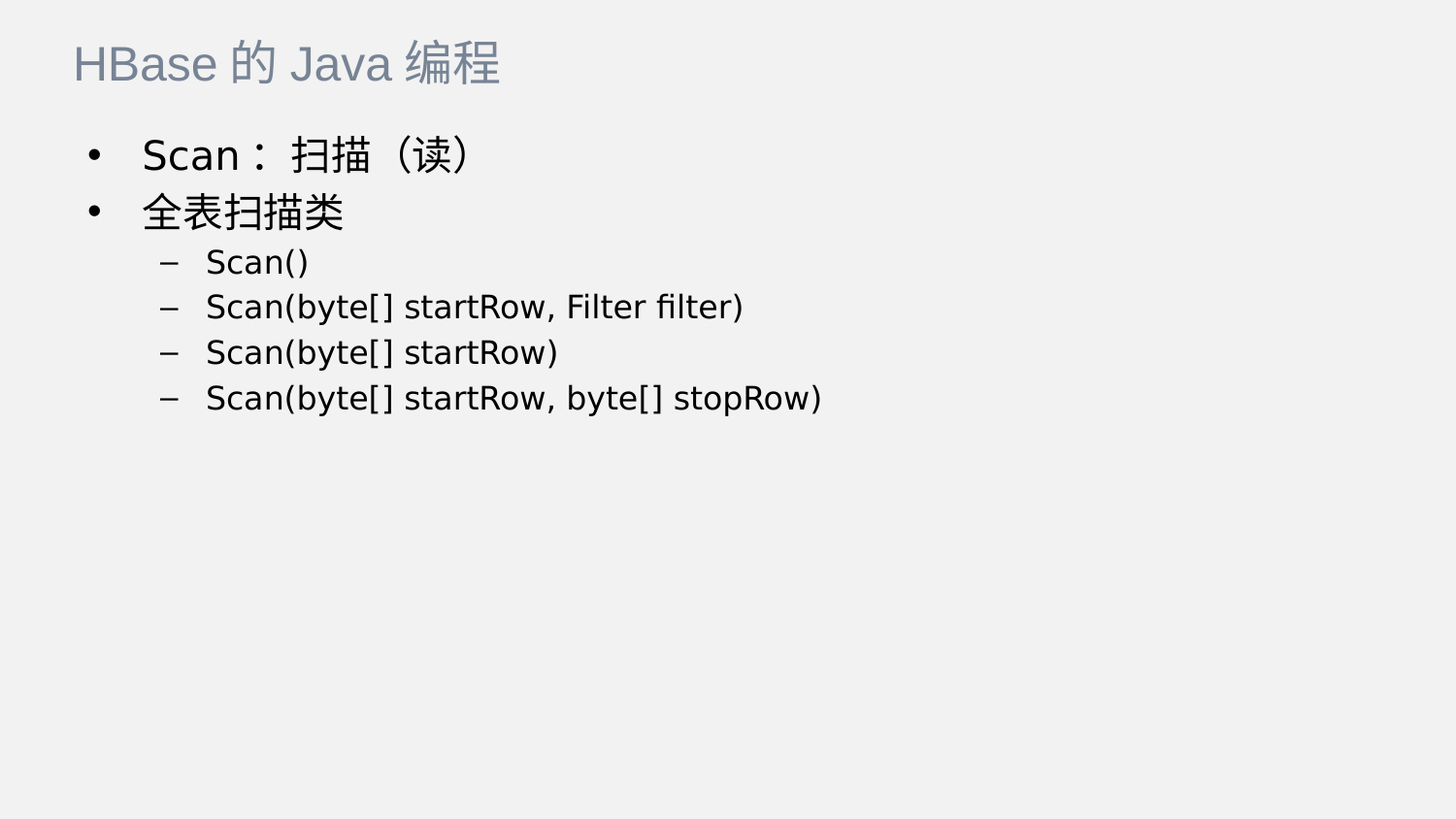

HBase的Java编程
Scan：扫描（读）
全表扫描类
Scan()
Scan(byte[] startRow, Filter filter)
Scan(byte[] startRow)
Scan(byte[] startRow, byte[] stopRow)